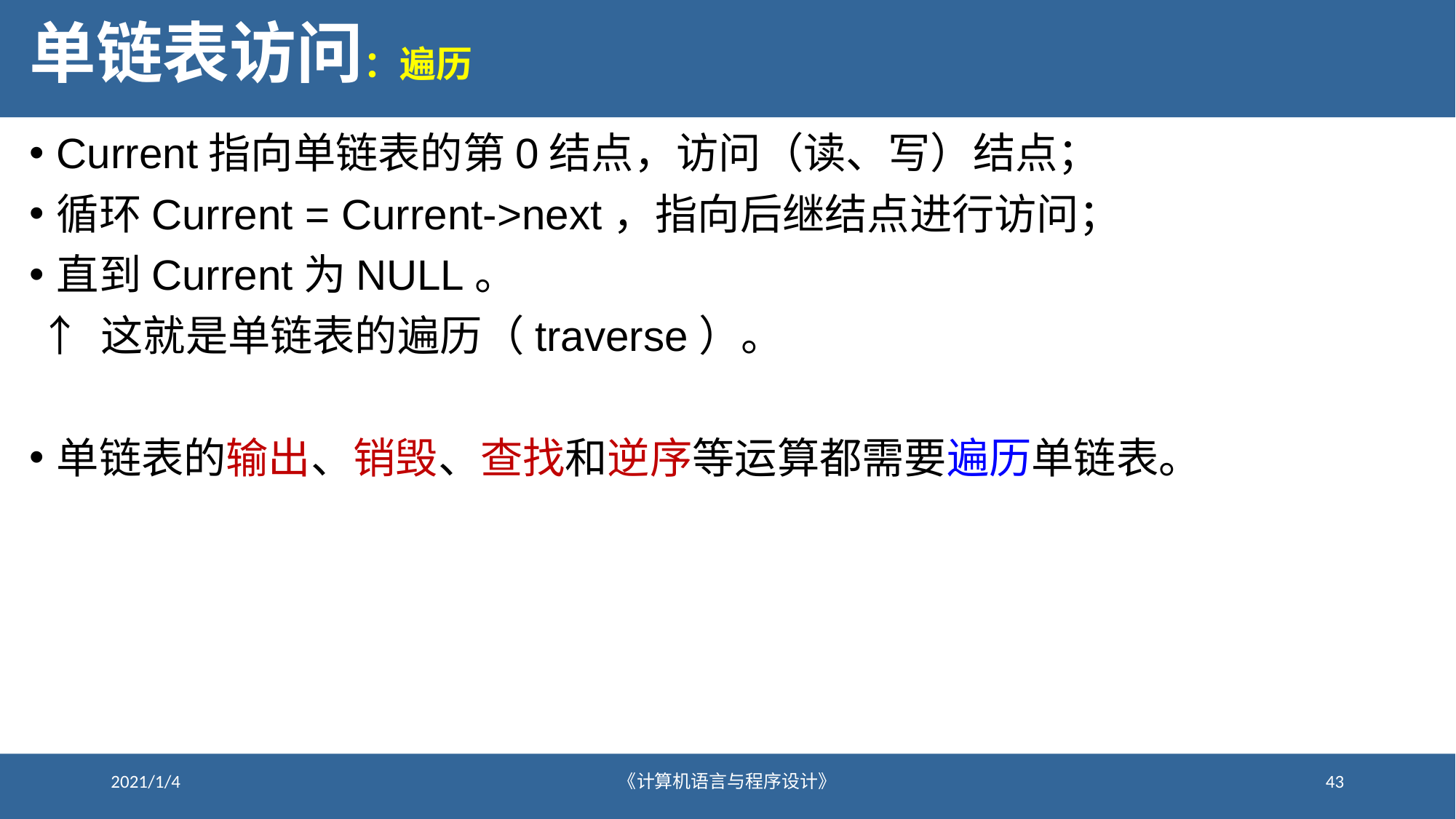

# 单链表访问：遍历
Current指向单链表的第0结点，访问（读、写）结点；
循环Current = Current->next，指向后继结点进行访问；
直到Current为NULL。
 ↑ 这就是单链表的遍历（traverse）。

单链表的输出、销毁、查找和逆序等运算都需要遍历单链表。
2021/1/4
《计算机语言与程序设计》
43